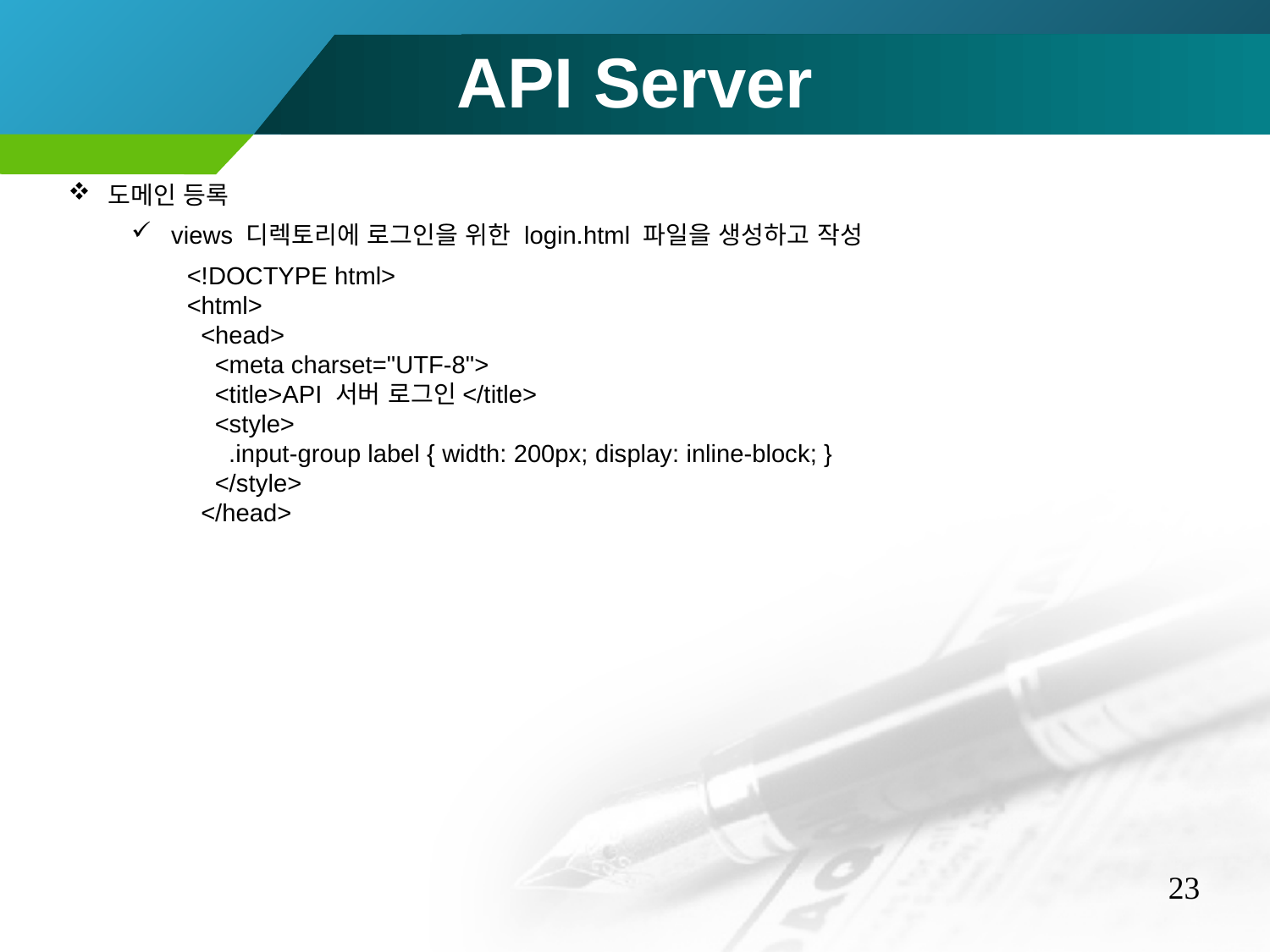

API Server
도메인 등록
views 디렉토리에 로그인을 위한 login.html 파일을 생성하고 작성
<!DOCTYPE html>
<html>
  <head>
    <meta charset="UTF-8">
    <title>API 서버 로그인</title>
    <style>
      .input-group label { width: 200px; display: inline-block; }
    </style>
  </head>
23